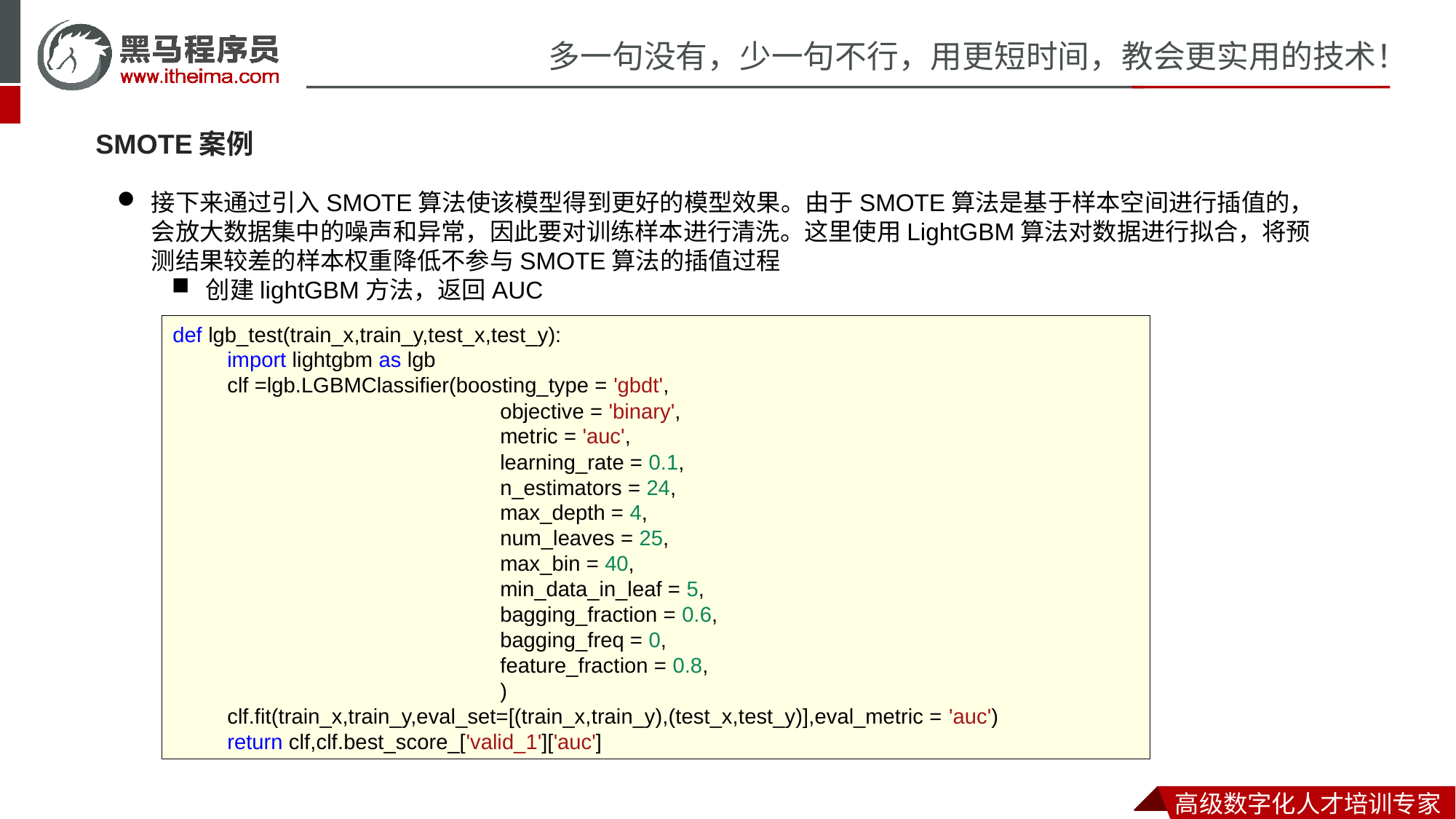

SMOTE案例
接下来通过引入SMOTE算法使该模型得到更好的模型效果。由于SMOTE算法是基于样本空间进行插值的，会放大数据集中的噪声和异常，因此要对训练样本进行清洗。这里使用LightGBM算法对数据进行拟合，将预测结果较差的样本权重降低不参与SMOTE算法的插值过程
创建lightGBM方法，返回AUC

def lgb_test(train_x,train_y,test_x,test_y):
import lightgbm as lgb
clf =lgb.LGBMClassifier(boosting_type = 'gbdt',
objective = 'binary',
metric = 'auc',
learning_rate = 0.1,
n_estimators = 24,
max_depth = 4,
num_leaves = 25,
max_bin = 40,
min_data_in_leaf = 5,
bagging_fraction = 0.6,
bagging_freq = 0,
feature_fraction = 0.8,
)
clf.fit(train_x,train_y,eval_set=[(train_x,train_y),(test_x,test_y)],eval_metric = 'auc')
return clf,clf.best_score_['valid_1']['auc']